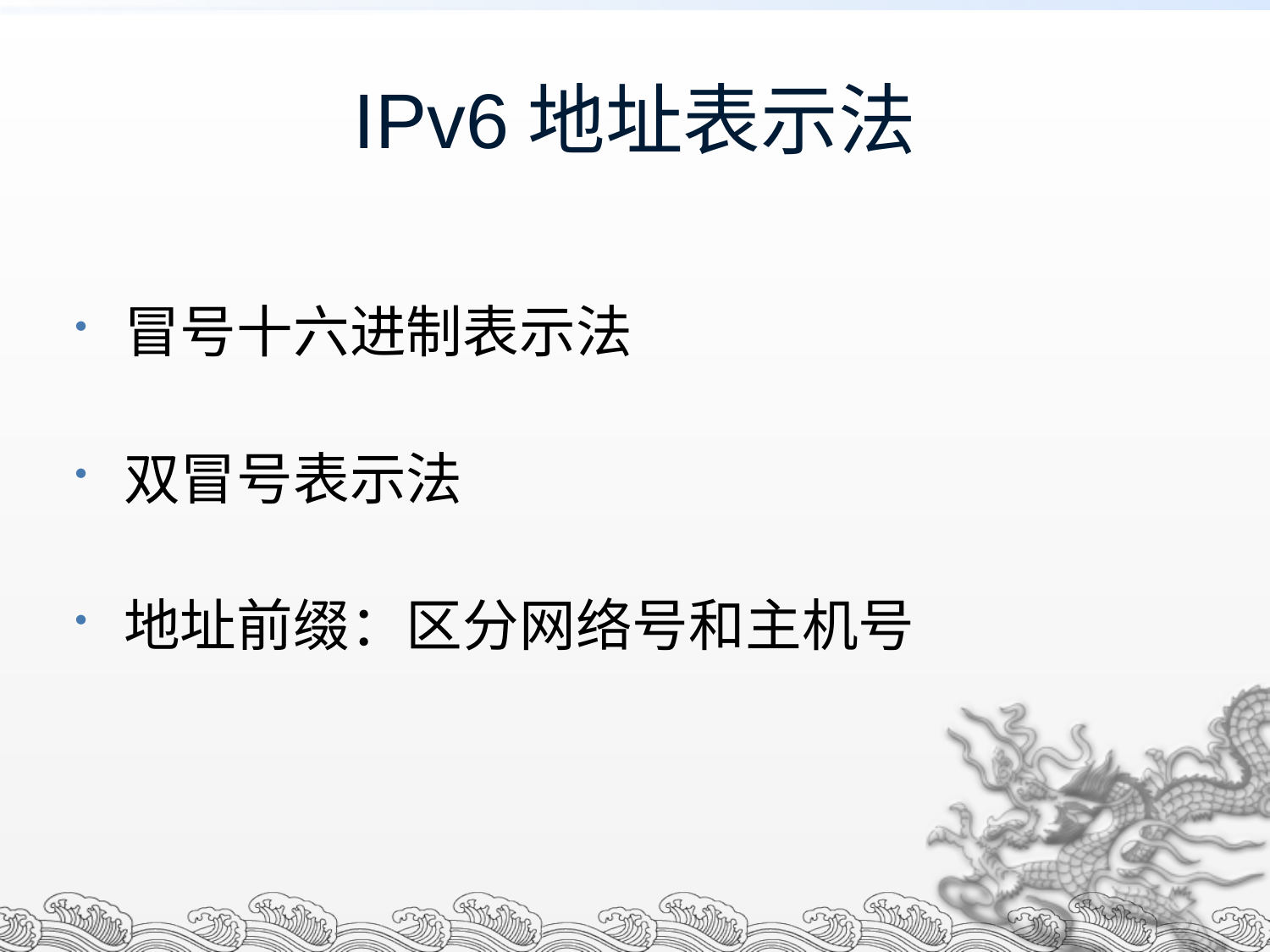

# IPv6地址表示法
冒号十六进制表示法
双冒号表示法
地址前缀：区分网络号和主机号